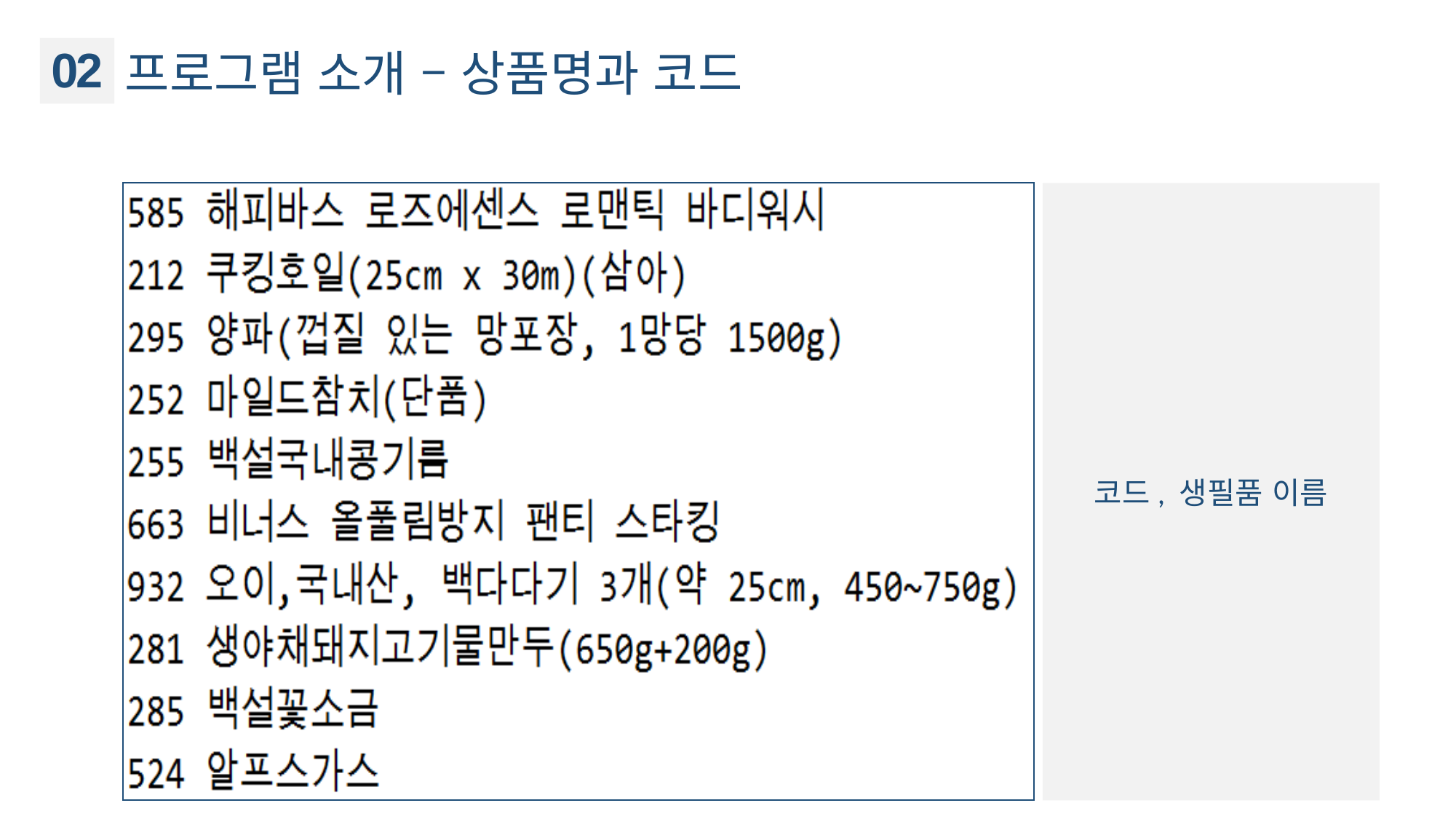

02

프로그램 소개 – 상품명과 코드

코드, 생필품 이름